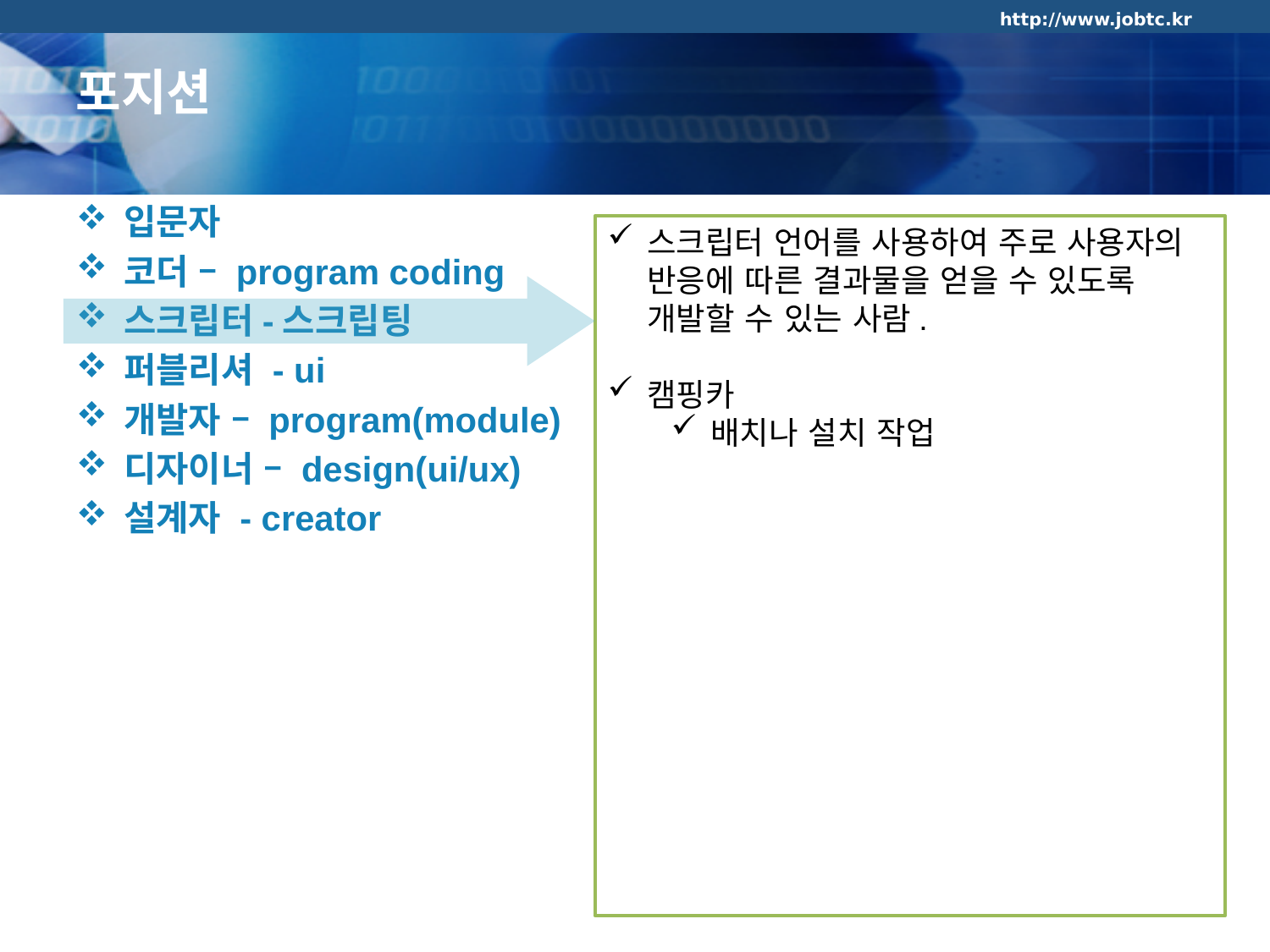

포지션
입문자
코더 – program coding
스크립터-스크립팅
퍼블리셔 - ui
개발자 – program(module)
디자이너 – design(ui/ux)
설계자 - creator
스크립터 언어를 사용하여 주로 사용자의 반응에 따른 결과물을 얻을 수 있도록 개발할 수 있는 사람.

캠핑카
배치나 설치 작업